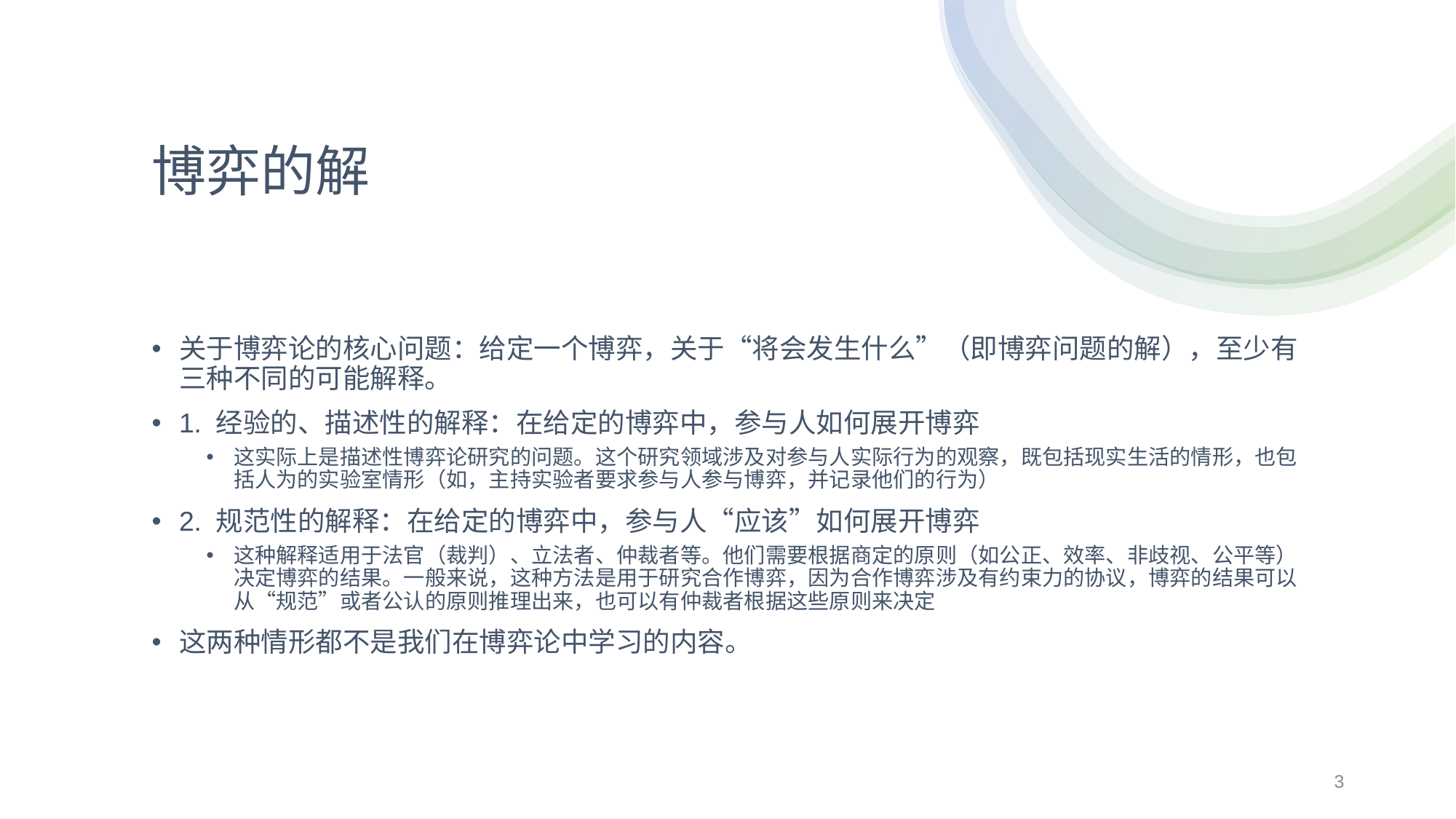

# 博弈的解
关于博弈论的核心问题：给定一个博弈，关于“将会发生什么”（即博弈问题的解），至少有三种不同的可能解释。
1. 经验的、描述性的解释：在给定的博弈中，参与人如何展开博弈
这实际上是描述性博弈论研究的问题。这个研究领域涉及对参与人实际行为的观察，既包括现实生活的情形，也包括人为的实验室情形（如，主持实验者要求参与人参与博弈，并记录他们的行为）
2. 规范性的解释：在给定的博弈中，参与人“应该”如何展开博弈
这种解释适用于法官（裁判）、立法者、仲裁者等。他们需要根据商定的原则（如公正、效率、非歧视、公平等）决定博弈的结果。一般来说，这种方法是用于研究合作博弈，因为合作博弈涉及有约束力的协议，博弈的结果可以从“规范”或者公认的原则推理出来，也可以有仲裁者根据这些原则来决定
这两种情形都不是我们在博弈论中学习的内容。
3